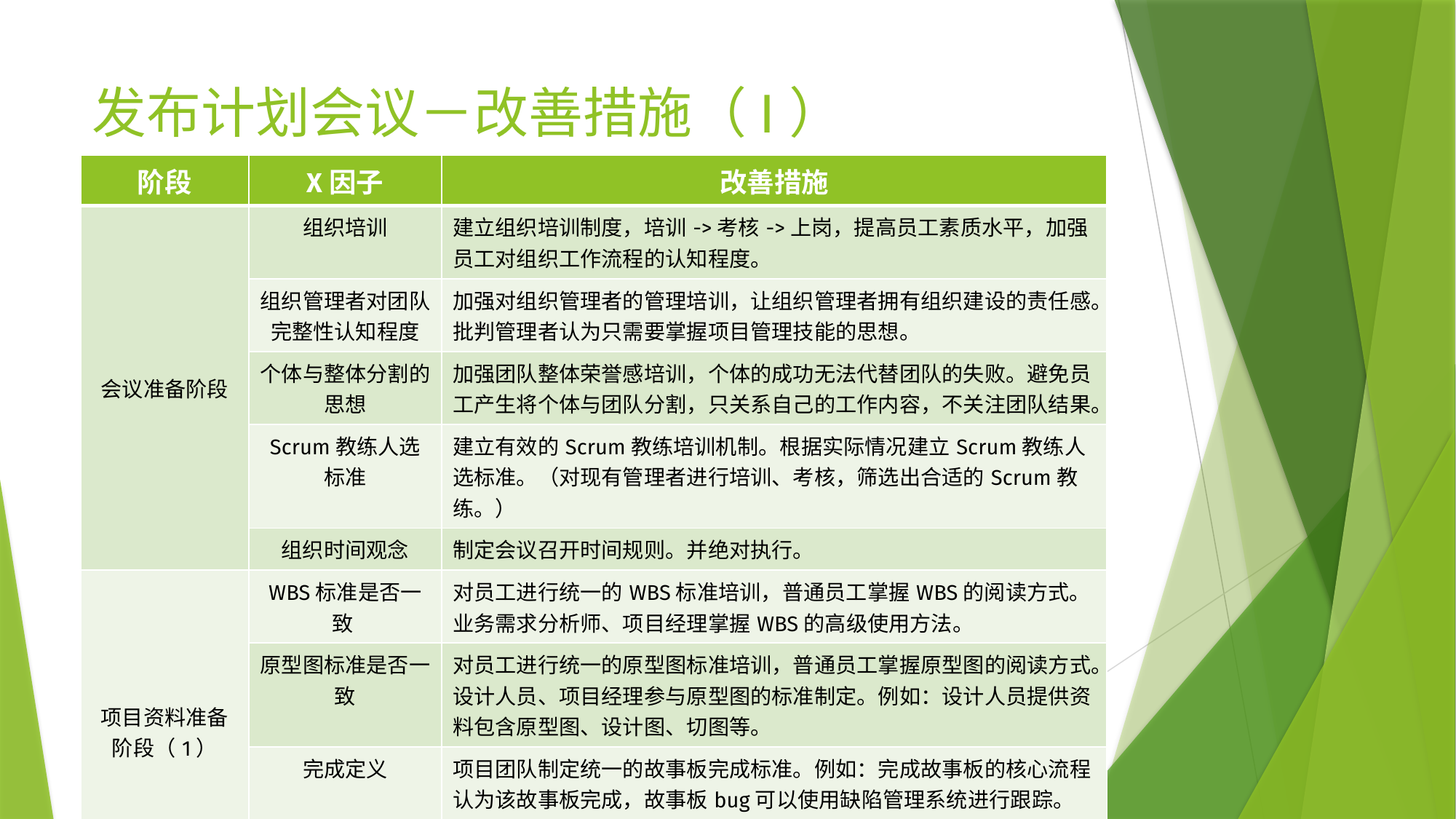

# 发布计划会议－改善措施（I）
| 阶段 | X因子 | 改善措施 |
| --- | --- | --- |
| 会议准备阶段 | 组织培训 | 建立组织培训制度，培训->考核->上岗，提高员工素质水平，加强员工对组织工作流程的认知程度。 |
|  | 组织管理者对团队完整性认知程度 | 加强对组织管理者的管理培训，让组织管理者拥有组织建设的责任感。批判管理者认为只需要掌握项目管理技能的思想。 |
|  | 个体与整体分割的思想 | 加强团队整体荣誉感培训，个体的成功无法代替团队的失败。避免员工产生将个体与团队分割，只关系自己的工作内容，不关注团队结果。 |
|  | Scrum教练人选标准 | 建立有效的Scrum教练培训机制。根据实际情况建立Scrum教练人选标准。（对现有管理者进行培训、考核，筛选出合适的Scrum教练。） |
|  | 组织时间观念 | 制定会议召开时间规则。并绝对执行。 |
| 项目资料准备阶段（1） | WBS标准是否一致 | 对员工进行统一的WBS标准培训，普通员工掌握WBS的阅读方式。业务需求分析师、项目经理掌握WBS的高级使用方法。 |
|  | 原型图标准是否一致 | 对员工进行统一的原型图标准培训，普通员工掌握原型图的阅读方式。设计人员、项目经理参与原型图的标准制定。例如：设计人员提供资料包含原型图、设计图、切图等。 |
|  | 完成定义 | 项目团队制定统一的故事板完成标准。例如：完成故事板的核心流程认为该故事板完成，故事板bug可以使用缺陷管理系统进行跟踪。 |
|  | 故事板属性 | 项目团队制定统一的故事板描述标准。例如：故事板属性包含故事板ID、故事板流程、故事板责任人、故事板优先级别等。 |